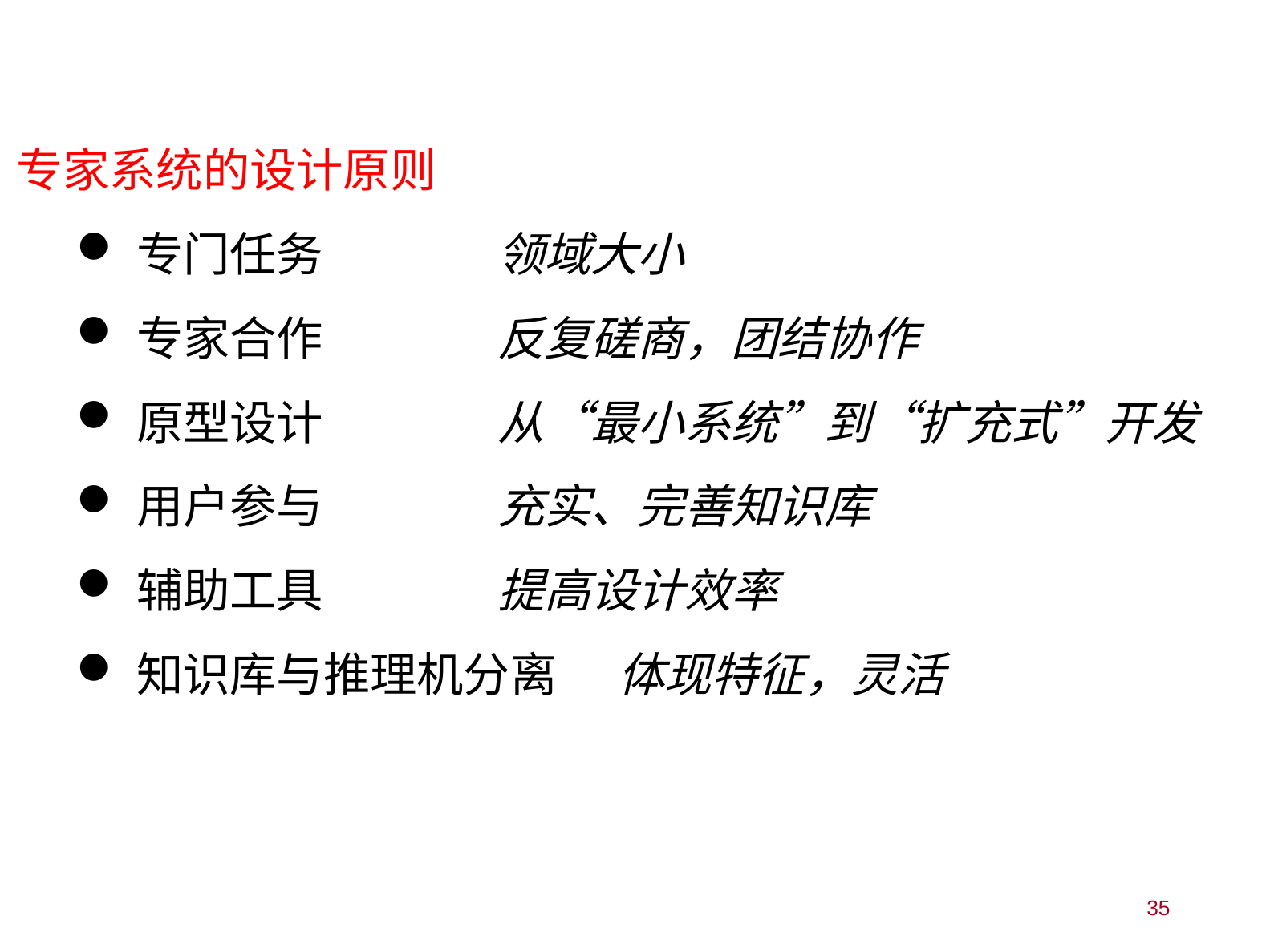

专家系统的设计原则
专门任务		领域大小
专家合作		反复磋商，团结协作
原型设计		从“最小系统”到“扩充式”开发
用户参与		充实、完善知识库
辅助工具		提高设计效率
知识库与推理机分离	体现特征，灵活
35